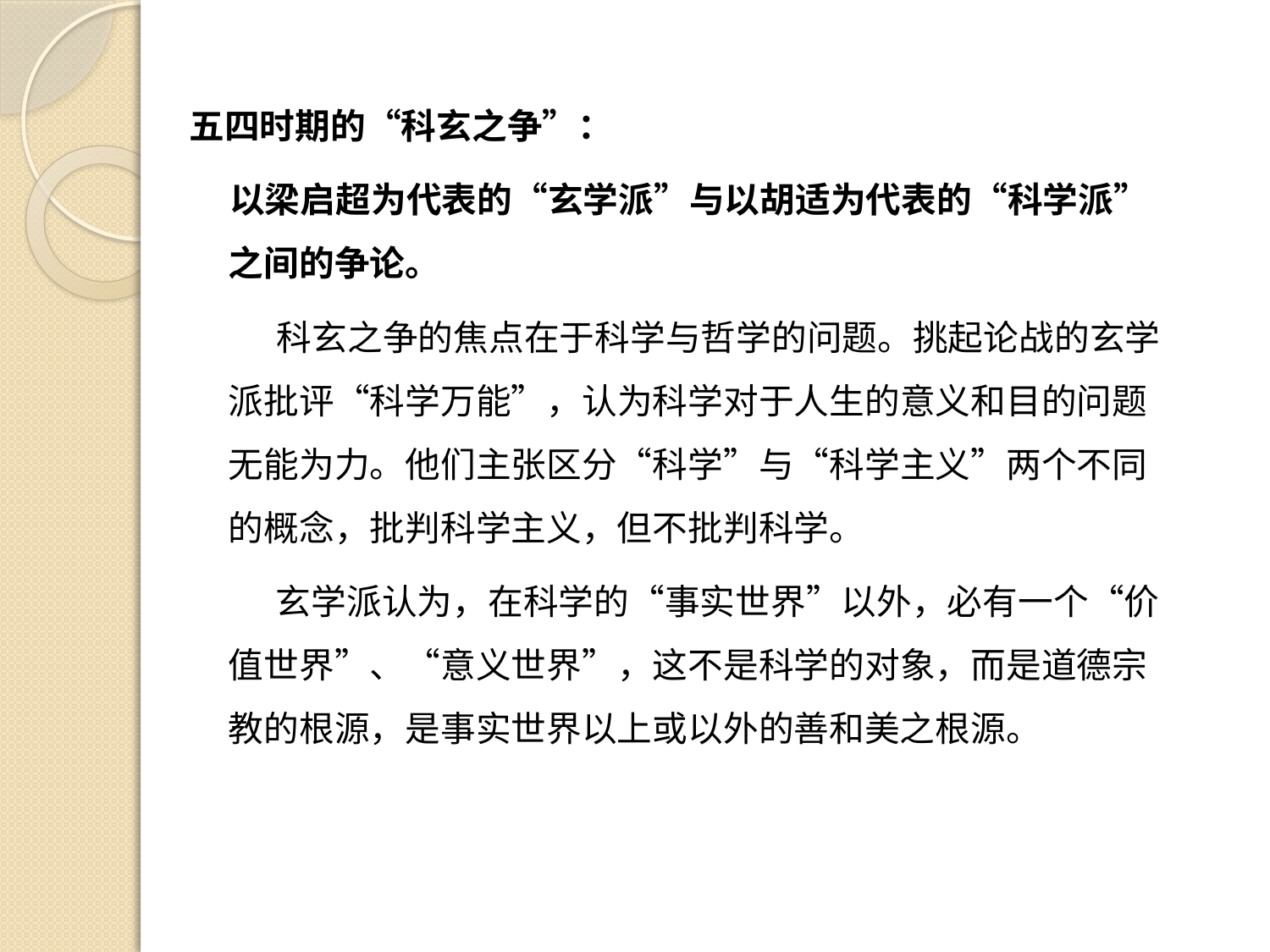

五四时期的“科玄之争”：
    以梁启超为代表的“玄学派”与以胡适为代表的“科学派”之间的争论。
          科玄之争的焦点在于科学与哲学的问题。挑起论战的玄学派批评“科学万能”，认为科学对于人生的意义和目的问题无能为力。他们主张区分“科学”与“科学主义”两个不同的概念，批判科学主义，但不批判科学。
          玄学派认为，在科学的“事实世界”以外，必有一个“价值世界”、“意义世界”，这不是科学的对象，而是道德宗教的根源，是事实世界以上或以外的善和美之根源。